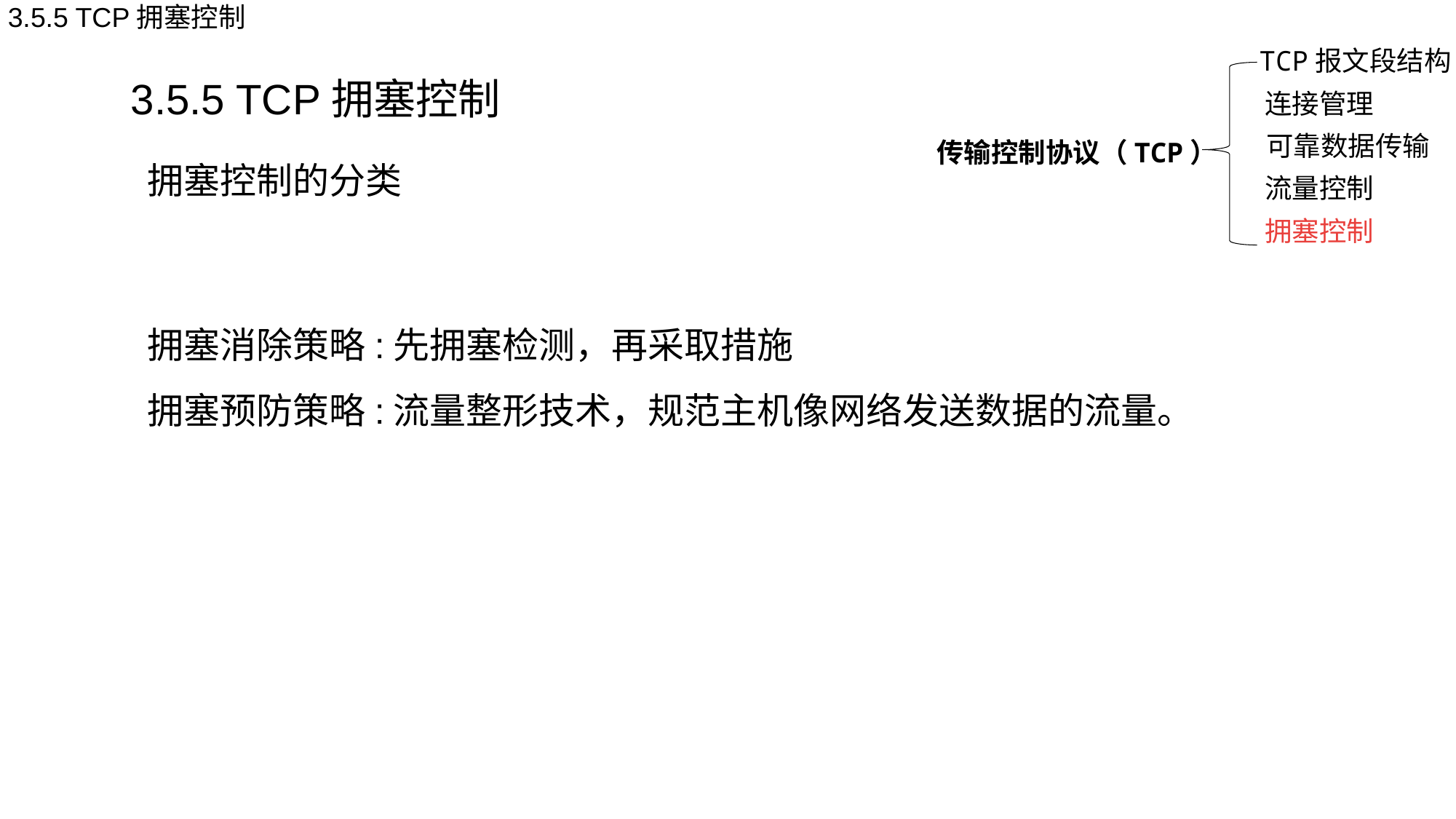

3.5.5 TCP拥塞控制
TCP报文段结构

连接管理
传输控制协议（TCP）
可靠数据传输
流量控制
拥塞控制
3.5.5 TCP拥塞控制
拥塞控制的分类
拥塞消除策略:先拥塞检测，再采取措施
拥塞预防策略:流量整形技术，规范主机像网络发送数据的流量。